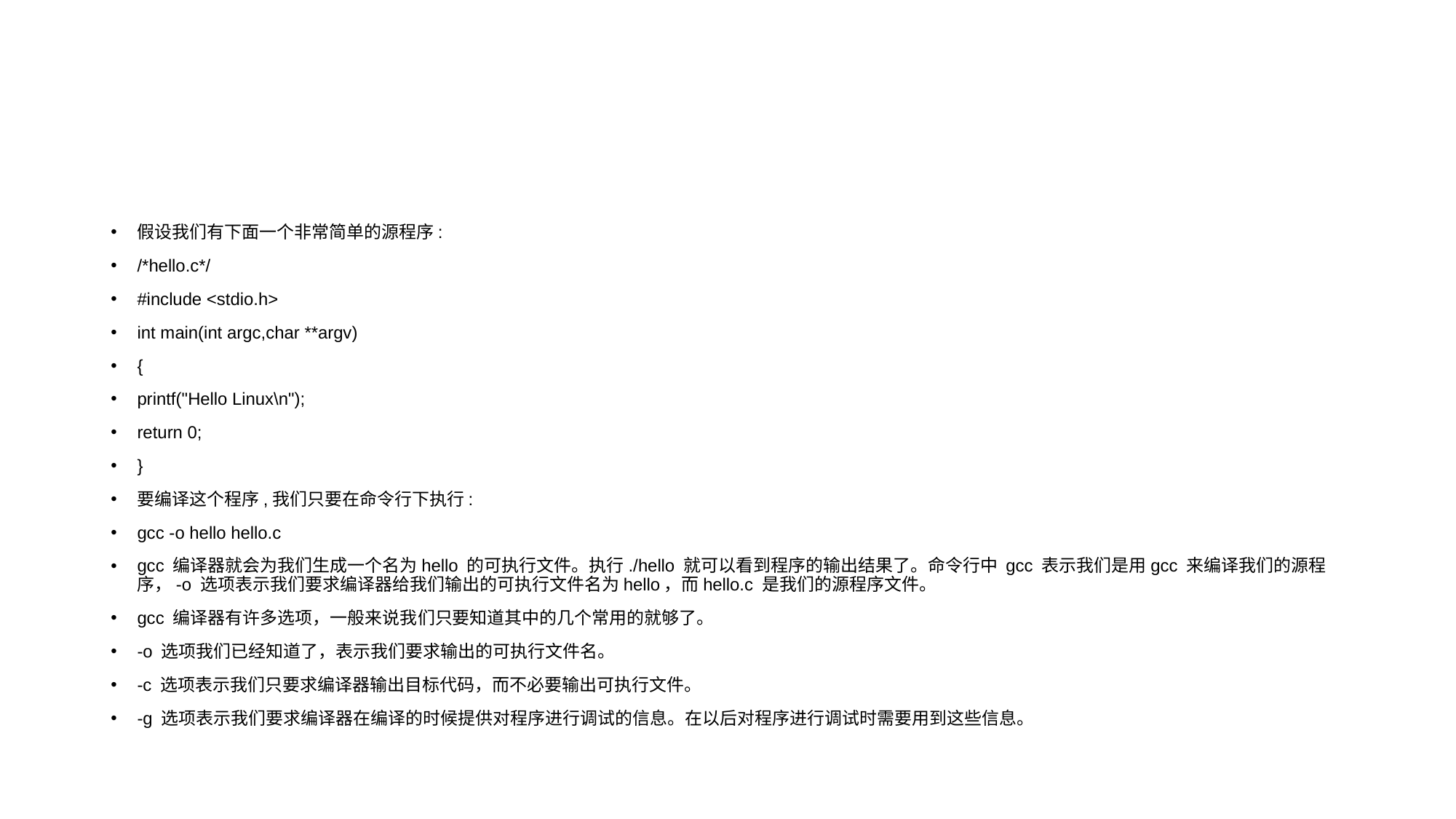

#
假设我们有下面一个非常简单的源程序:
/*hello.c*/
#include <stdio.h>
int main(int argc,char **argv)
{
printf("Hello Linux\n");
return 0;
}
要编译这个程序,我们只要在命令行下执行:
gcc -o hello hello.c
gcc 编译器就会为我们生成一个名为hello 的可执行文件。执行./hello 就可以看到程序的输出结果了。命令行中 gcc 表示我们是用gcc 来编译我们的源程序，-o 选项表示我们要求编译器给我们输出的可执行文件名为hello，而hello.c 是我们的源程序文件。
gcc 编译器有许多选项，一般来说我们只要知道其中的几个常用的就够了。
-o 选项我们已经知道了，表示我们要求输出的可执行文件名。
-c 选项表示我们只要求编译器输出目标代码，而不必要输出可执行文件。
-g 选项表示我们要求编译器在编译的时候提供对程序进行调试的信息。在以后对程序进行调试时需要用到这些信息。